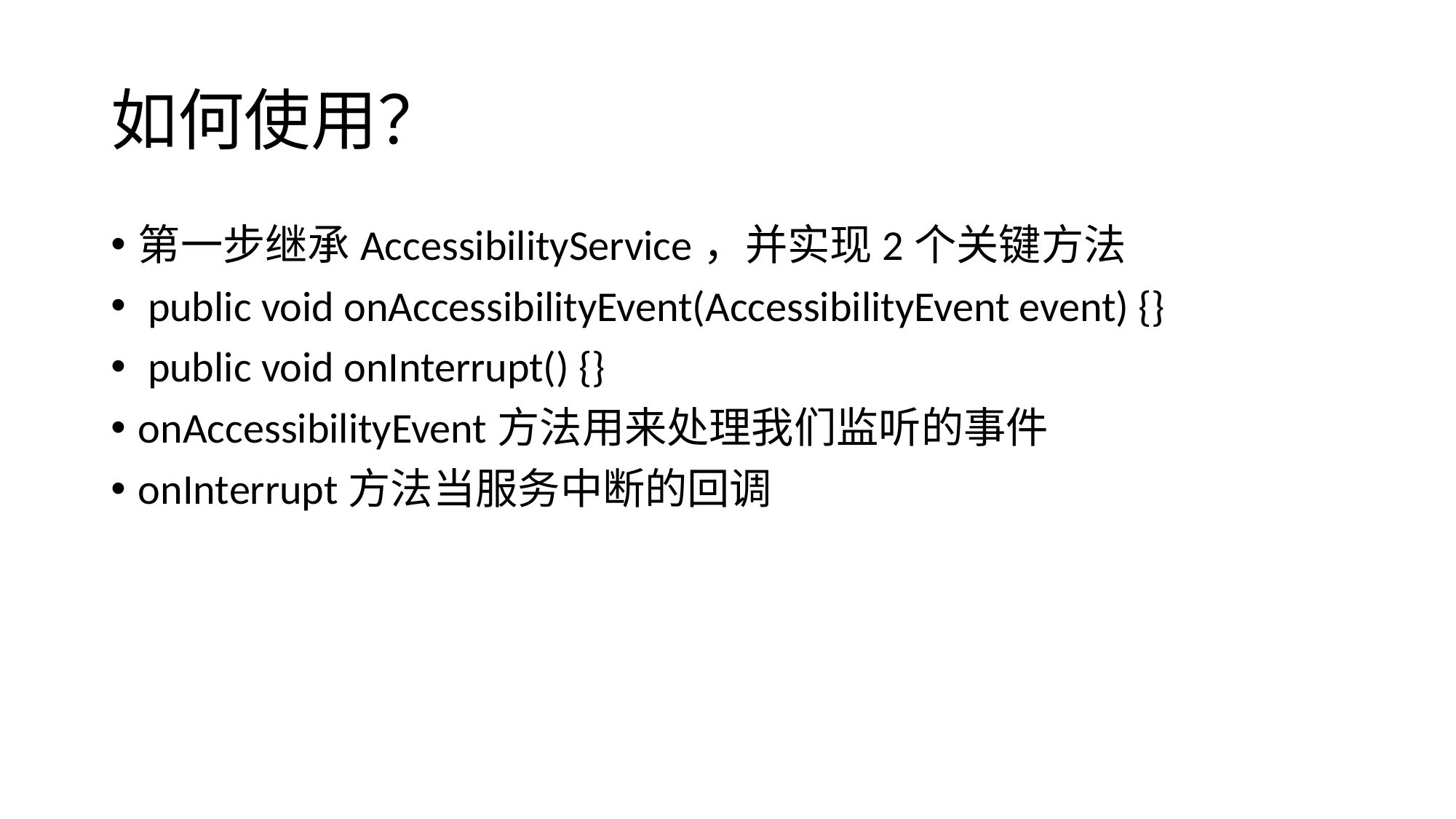

# 如何使用？
第一步继承AccessibilityService，并实现2个关键方法
 public void onAccessibilityEvent(AccessibilityEvent event) {}
 public void onInterrupt() {}
onAccessibilityEvent方法用来处理我们监听的事件
onInterrupt方法当服务中断的回调